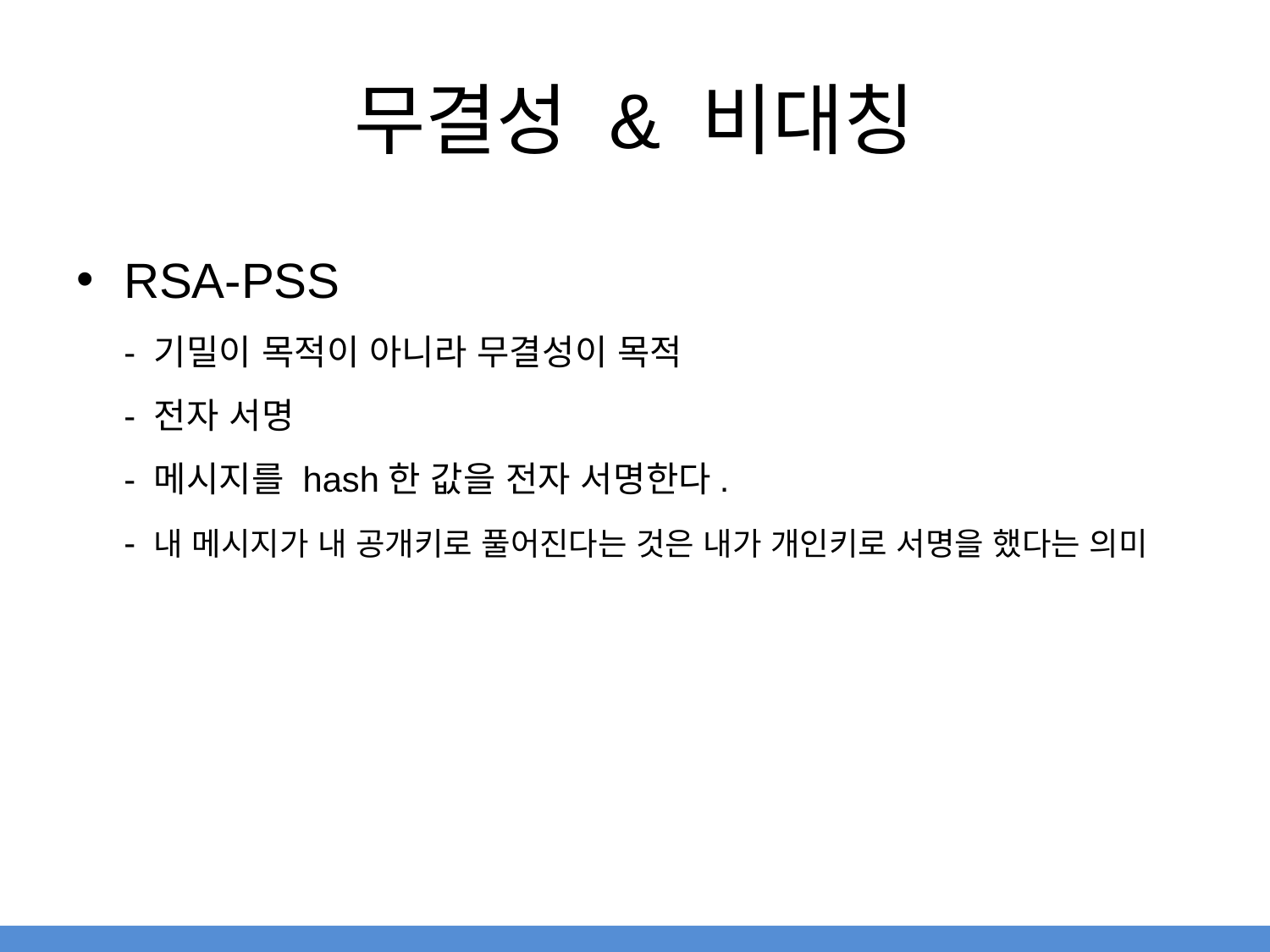

# 무결성 & 비대칭
RSA-PSS
- 기밀이 목적이 아니라 무결성이 목적
- 전자 서명
- 메시지를 hash한 값을 전자 서명한다.
- 내 메시지가 내 공개키로 풀어진다는 것은 내가 개인키로 서명을 했다는 의미